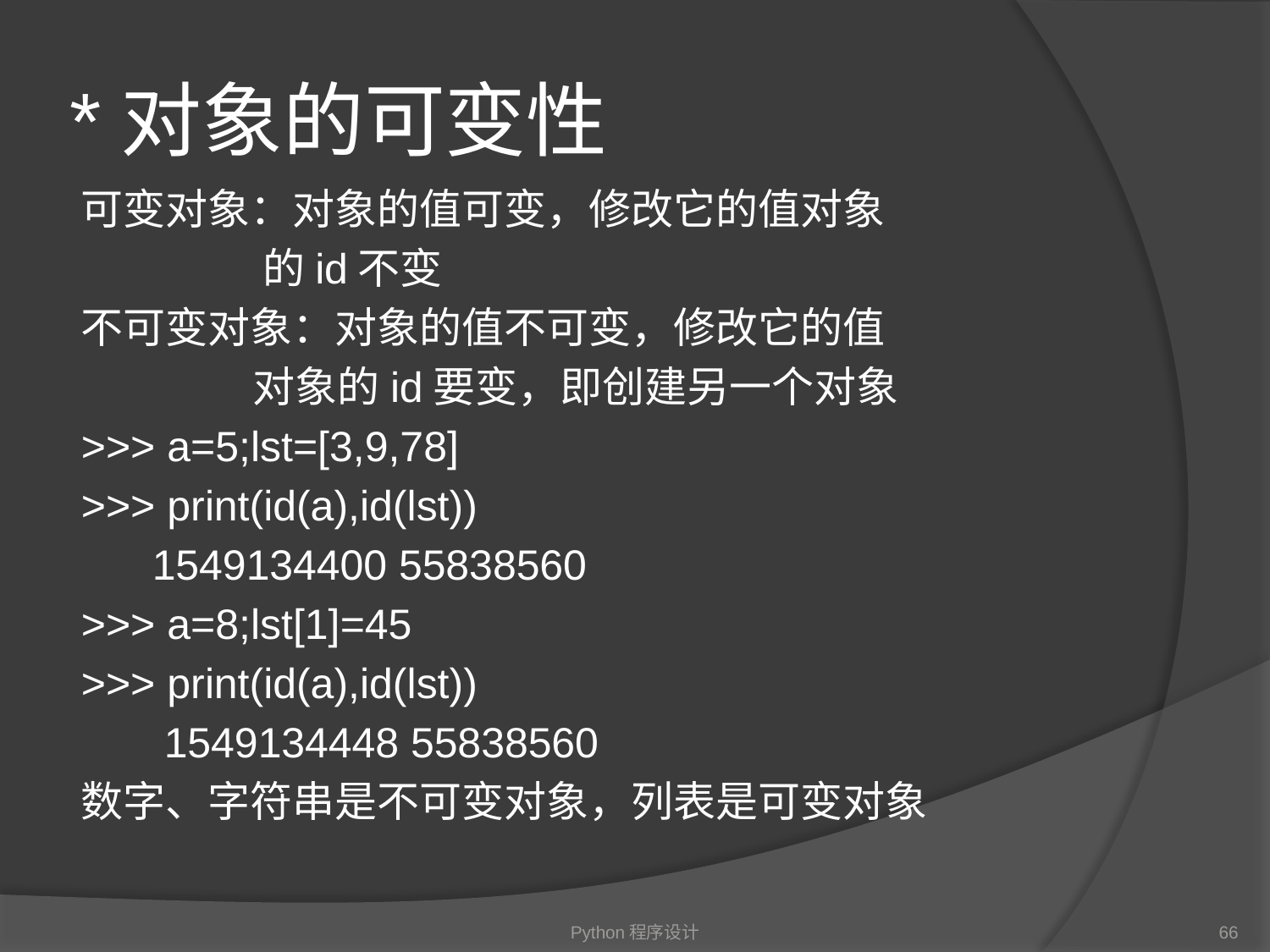

# *对象的可变性
可变对象：对象的值可变，修改它的值对象
                  的id不变
不可变对象：对象的值不可变，修改它的值
                 对象的id要变，即创建另一个对象
>>> a=5;lst=[3,9,78]
>>> print(id(a),id(lst))
      1549134400 55838560
>>> a=8;lst[1]=45
>>> print(id(a),id(lst))
       1549134448 55838560
数字、字符串是不可变对象，列表是可变对象

Python程序设计
66